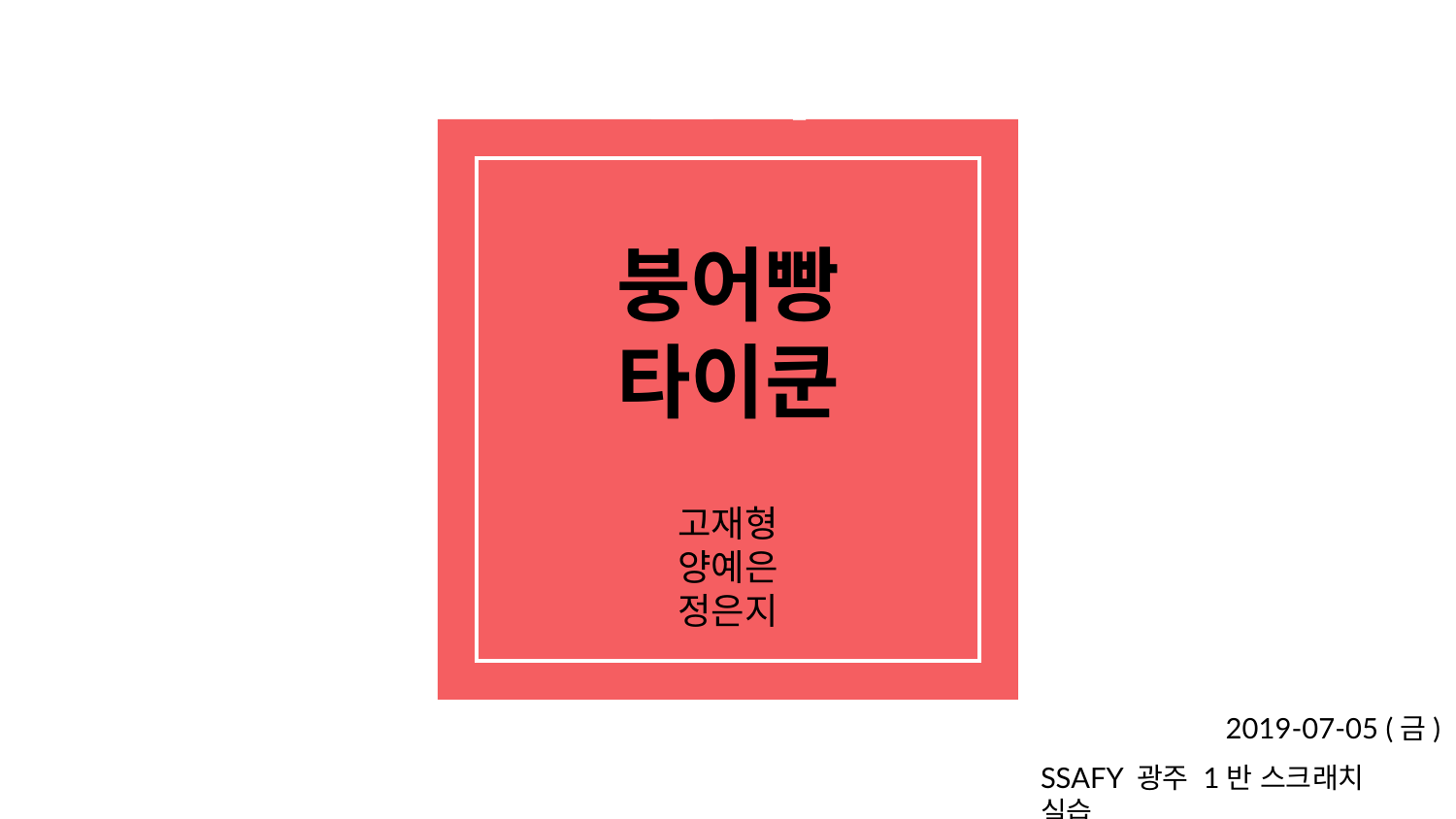

붕어빵 굽기

붕어빵 타이쿤

고재형
양예은
정은지

2019-07-05 (금)
SSAFY 광주 1반 스크래치 실습